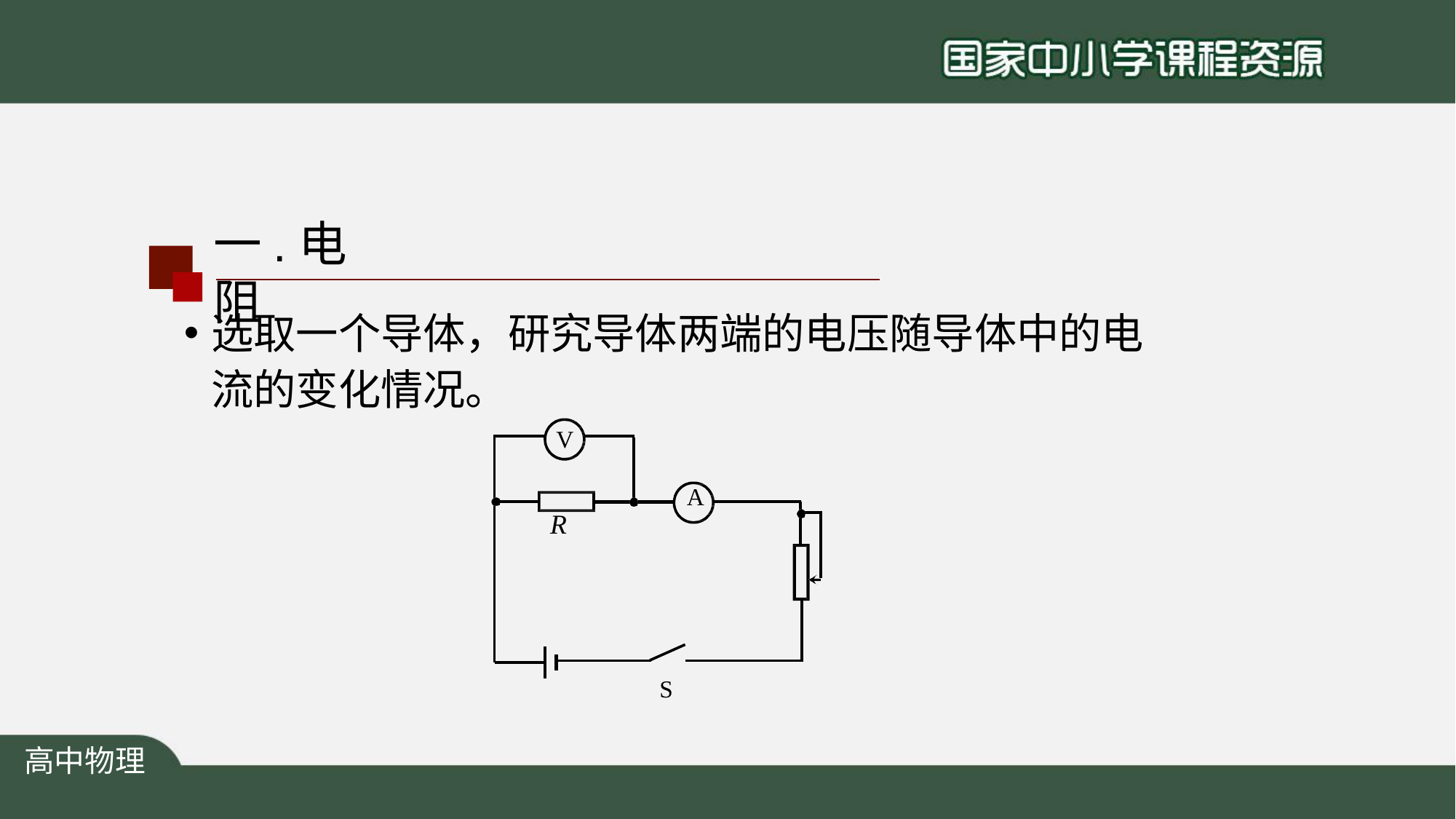

# 一.电阻

选取一个导体，研究导体两端的电压随导体中的电 流的变化情况。

V

A
R

S
高中物理